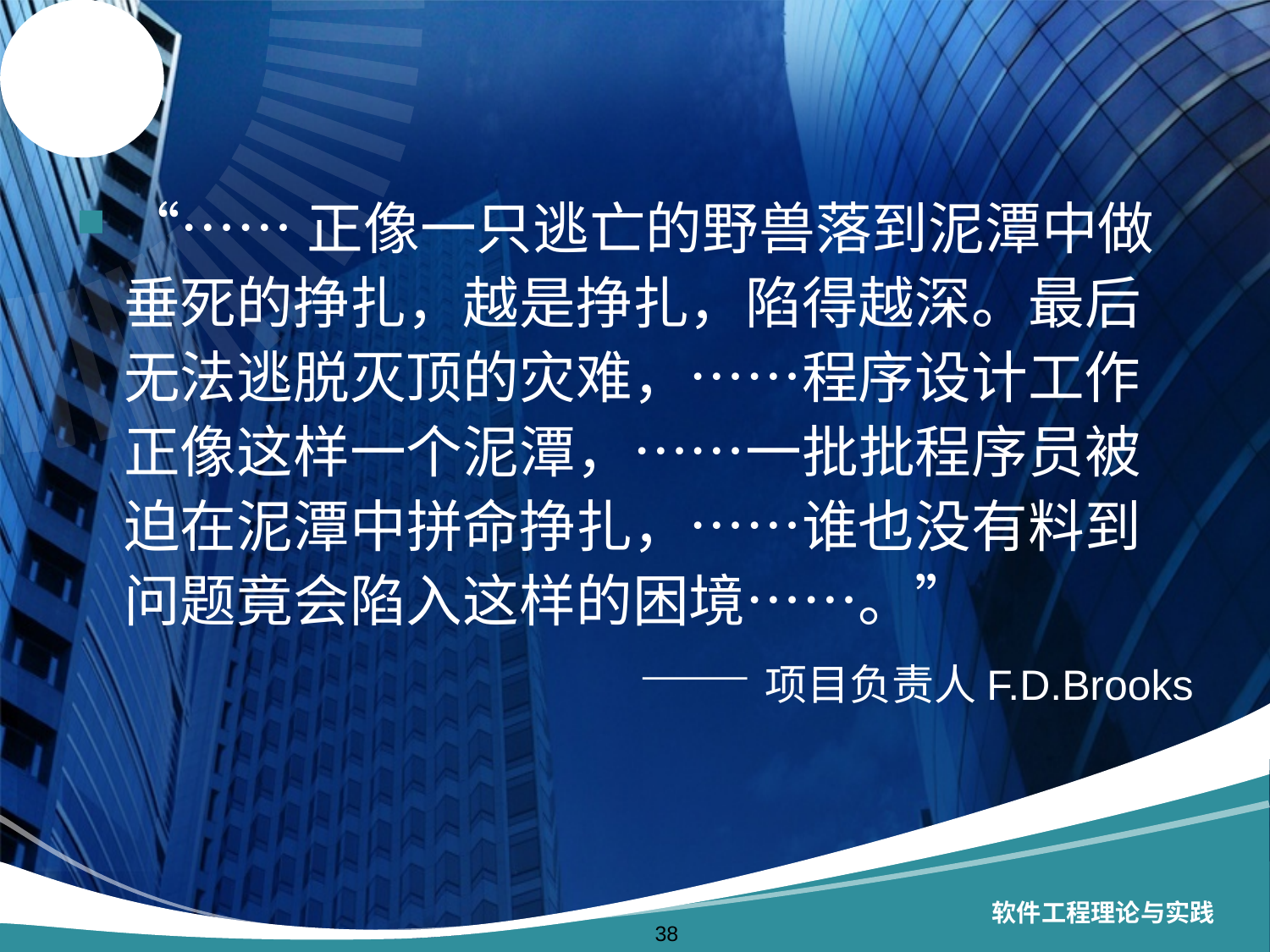

#
“……正像一只逃亡的野兽落到泥潭中做垂死的挣扎，越是挣扎，陷得越深。最后无法逃脱灭顶的灾难，……程序设计工作正像这样一个泥潭，……一批批程序员被迫在泥潭中拼命挣扎，……谁也没有料到问题竟会陷入这样的困境……。”
                          ——项目负责人F.D.Brooks
软件工程理论与实践
38